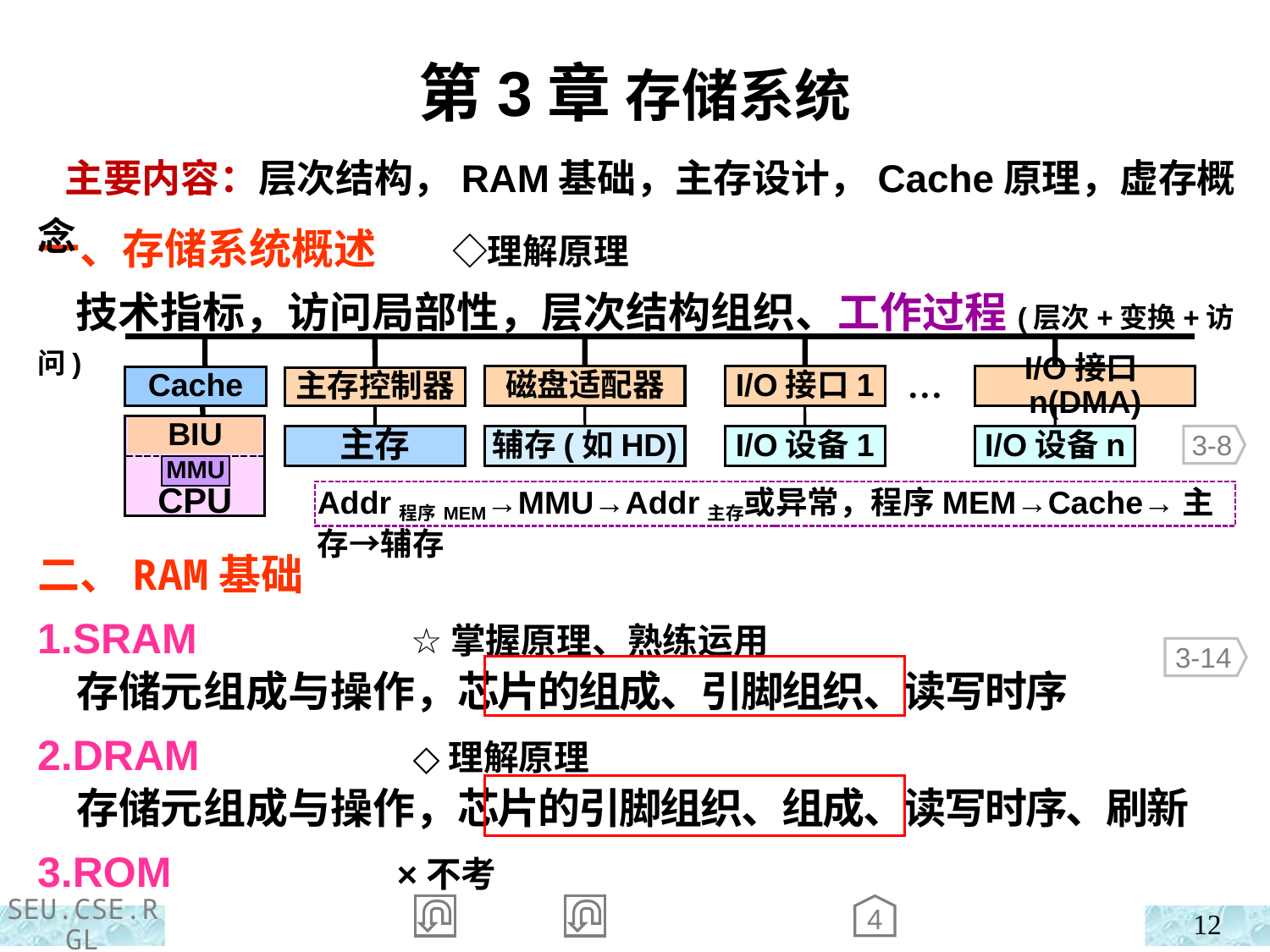

第3章 存储系统
  主要内容：层次结构，RAM基础，主存设计，Cache原理，虚存概念
一、存储系统概述        ◇理解原理
   技术指标，访问局部性，层次结构组织、工作过程(层次+变换+访问)

磁盘适配器
I/O接口1
…
I/O接口n(DMA)
Cache
主存控制器

CPU
BIU
主存
辅存(如HD)
I/O设备1
I/O设备n
MMU
3-8
Addr程序MEM→MMU→Addr主存或异常，程序MEM→Cache→主存→辅存
二、RAM基础
1.SRAM                  ☆掌握原理、熟练运用
   存储元组成与操作，芯片的组成、引脚组织、读写时序
2.DRAM                  ◇理解原理
   存储元组成与操作，芯片的引脚组织、组成、读写时序、刷新
3.ROM                   ×不考
3-14

4

12